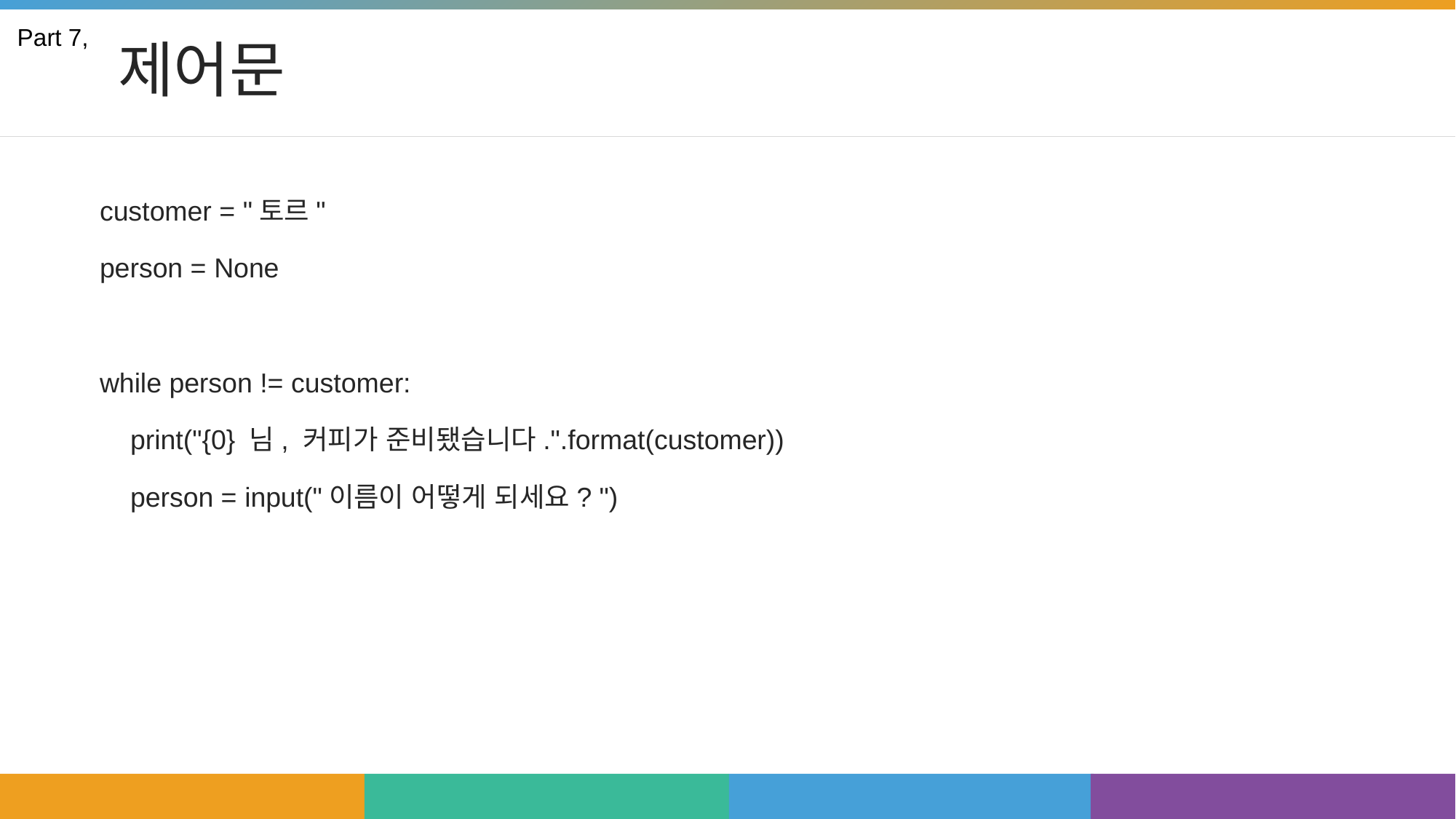

# 제어문
Part 7,
customer = "토르"
person = None

while person != customer:
    print("{0} 님, 커피가 준비됐습니다.".format(customer))
    person = input("이름이 어떻게 되세요? ")